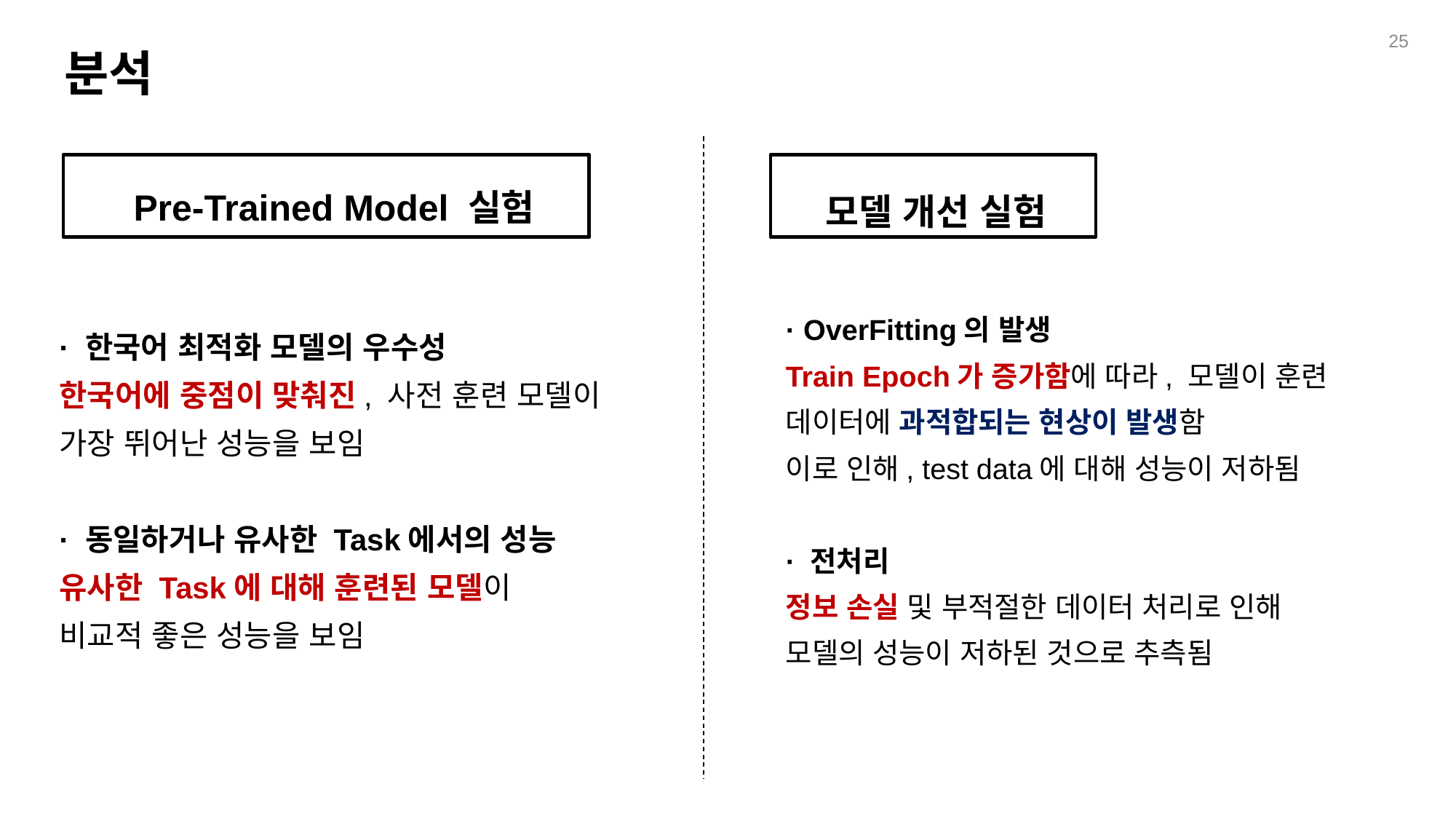

25
분석

Pre-Trained Model 실험
모델 개선 실험
· 한국어 최적화 모델의 우수성
한국어에 중점이 맞춰진, 사전 훈련 모델이
가장 뛰어난 성능을 보임

· 동일하거나 유사한 Task에서의 성능
유사한 Task에 대해 훈련된 모델이
비교적 좋은 성능을 보임
· OverFitting의 발생
Train Epoch가 증가함에 따라, 모델이 훈련
데이터에 과적합되는 현상이 발생함
이로 인해, test data에 대해 성능이 저하됨

· 전처리
정보 손실 및 부적절한 데이터 처리로 인해
모델의 성능이 저하된 것으로 추측됨